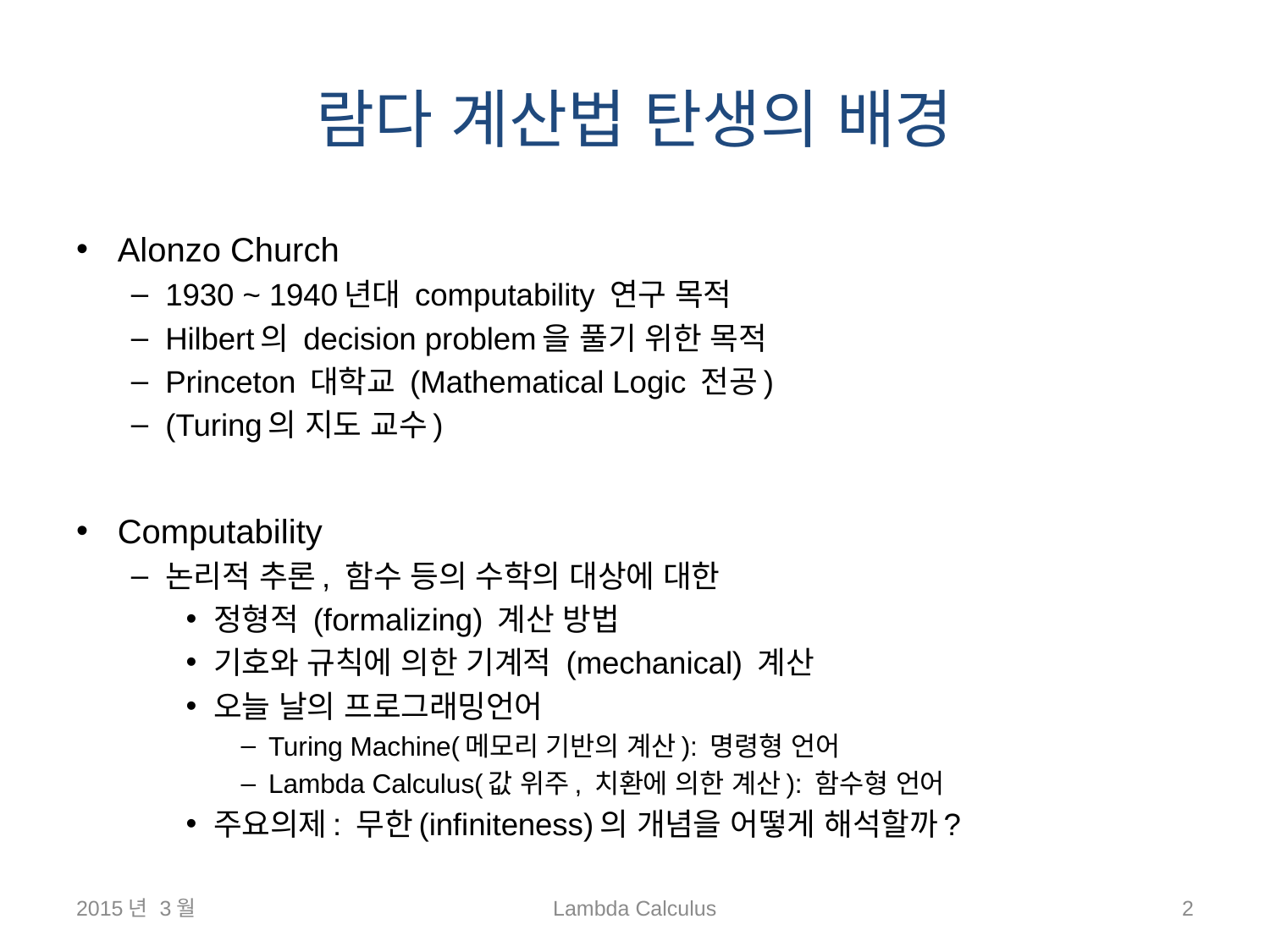

# 람다 계산법 탄생의 배경
Alonzo Church
1930 ~ 1940년대 computability 연구 목적
Hilbert의 decision problem을 풀기 위한 목적
Princeton 대학교 (Mathematical Logic 전공)
(Turing의 지도 교수)

Computability
논리적 추론, 함수 등의 수학의 대상에 대한
정형적 (formalizing) 계산 방법
기호와 규칙에 의한 기계적 (mechanical) 계산
오늘 날의 프로그래밍언어
Turing Machine(메모리 기반의 계산): 명령형 언어
Lambda Calculus(값 위주, 치환에 의한 계산): 함수형 언어
주요의제: 무한(infiniteness)의 개념을 어떻게 해석할까?
2015년 3월
Lambda Calculus
2